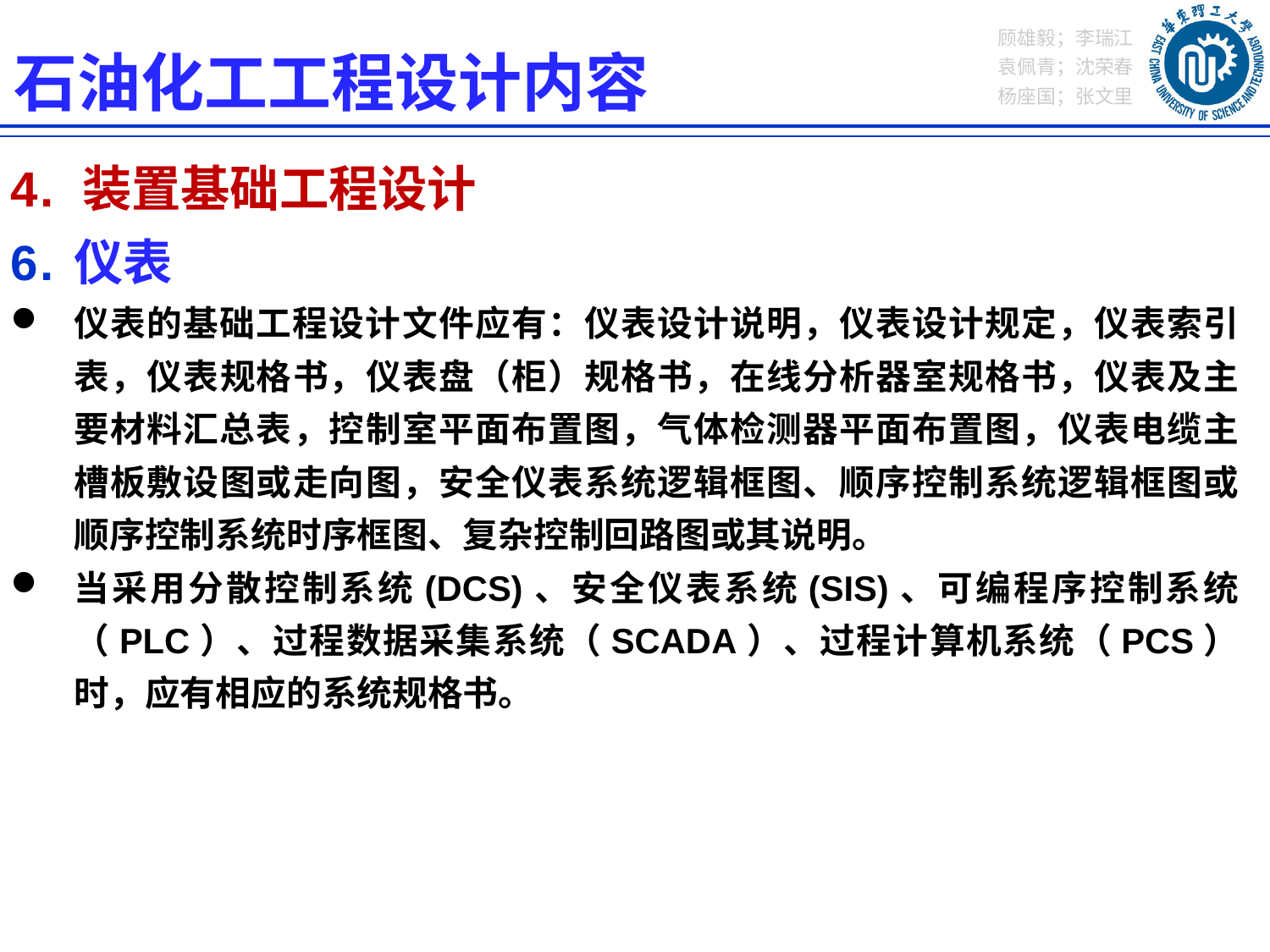

石油化工工程设计内容
装置基础工程设计
仪表
仪表的基础工程设计文件应有：仪表设计说明，仪表设计规定，仪表索引表，仪表规格书，仪表盘（柜）规格书，在线分析器室规格书，仪表及主要材料汇总表，控制室平面布置图，气体检测器平面布置图，仪表电缆主槽板敷设图或走向图，安全仪表系统逻辑框图、顺序控制系统逻辑框图或顺序控制系统时序框图、复杂控制回路图或其说明。
当采用分散控制系统(DCS)、安全仪表系统(SIS)、可编程序控制系统（PLC）、过程数据采集系统（SCADA）、过程计算机系统（PCS）时，应有相应的系统规格书。